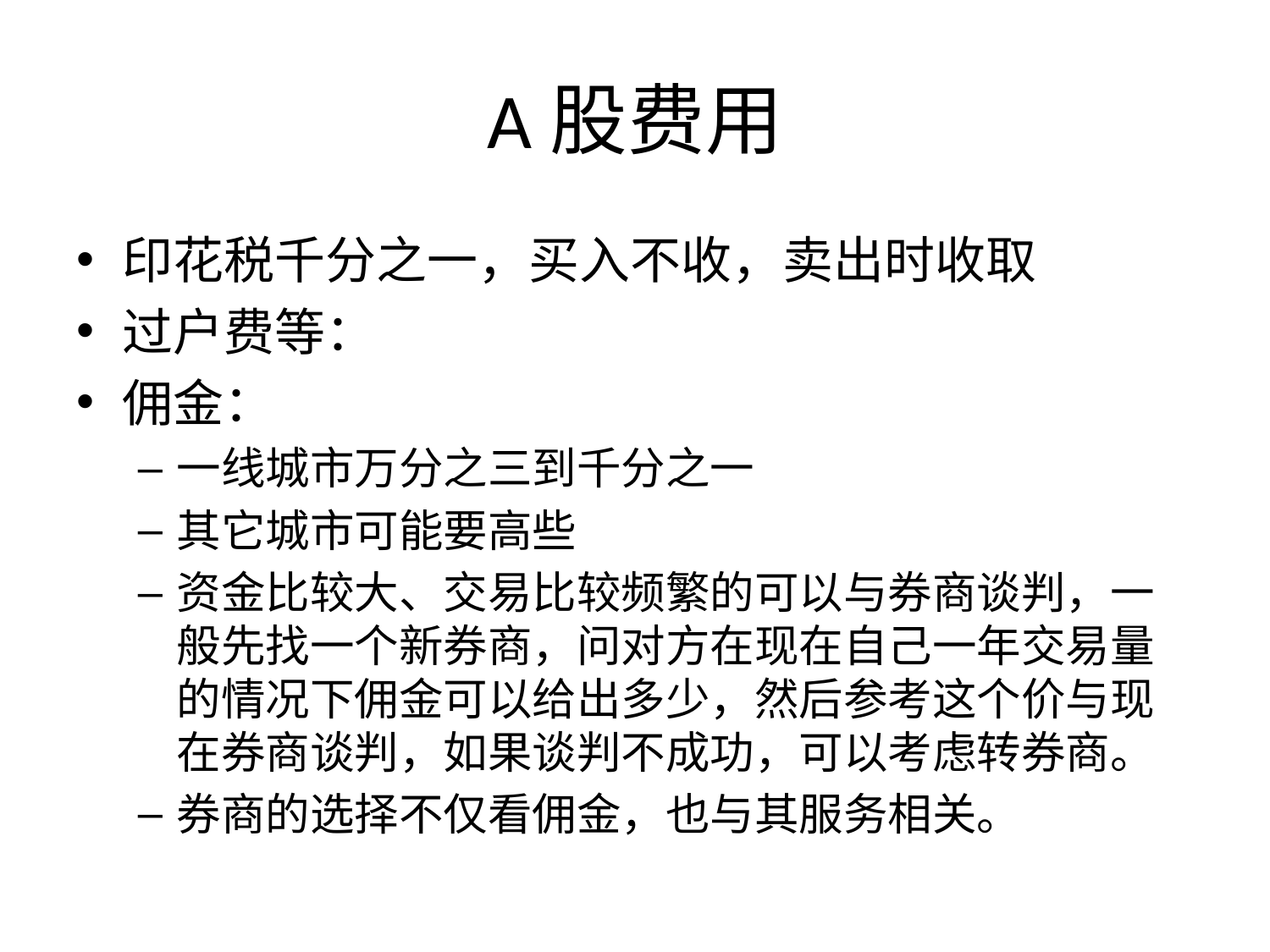

# A股费用
印花税千分之一，买入不收，卖出时收取
过户费等：
佣金：
一线城市万分之三到千分之一
其它城市可能要高些
资金比较大、交易比较频繁的可以与券商谈判，一般先找一个新券商，问对方在现在自己一年交易量的情况下佣金可以给出多少，然后参考这个价与现在券商谈判，如果谈判不成功，可以考虑转券商。
券商的选择不仅看佣金，也与其服务相关。